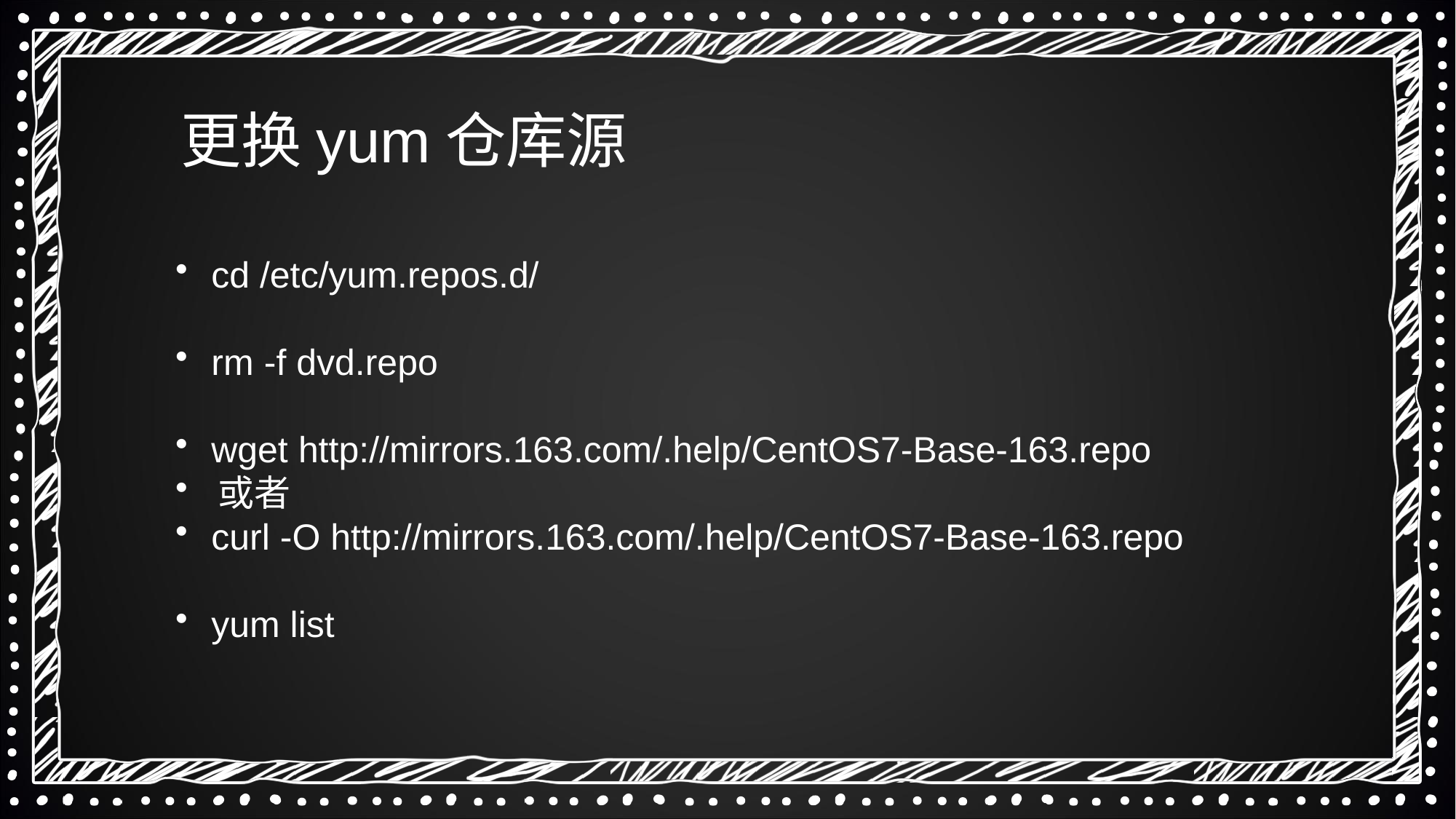

更换yum仓库源
 cd /etc/yum.repos.d/

 rm -f dvd.repo

 wget http://mirrors.163.com/.help/CentOS7-Base-163.repo
 或者
 curl -O http://mirrors.163.com/.help/CentOS7-Base-163.repo

 yum list